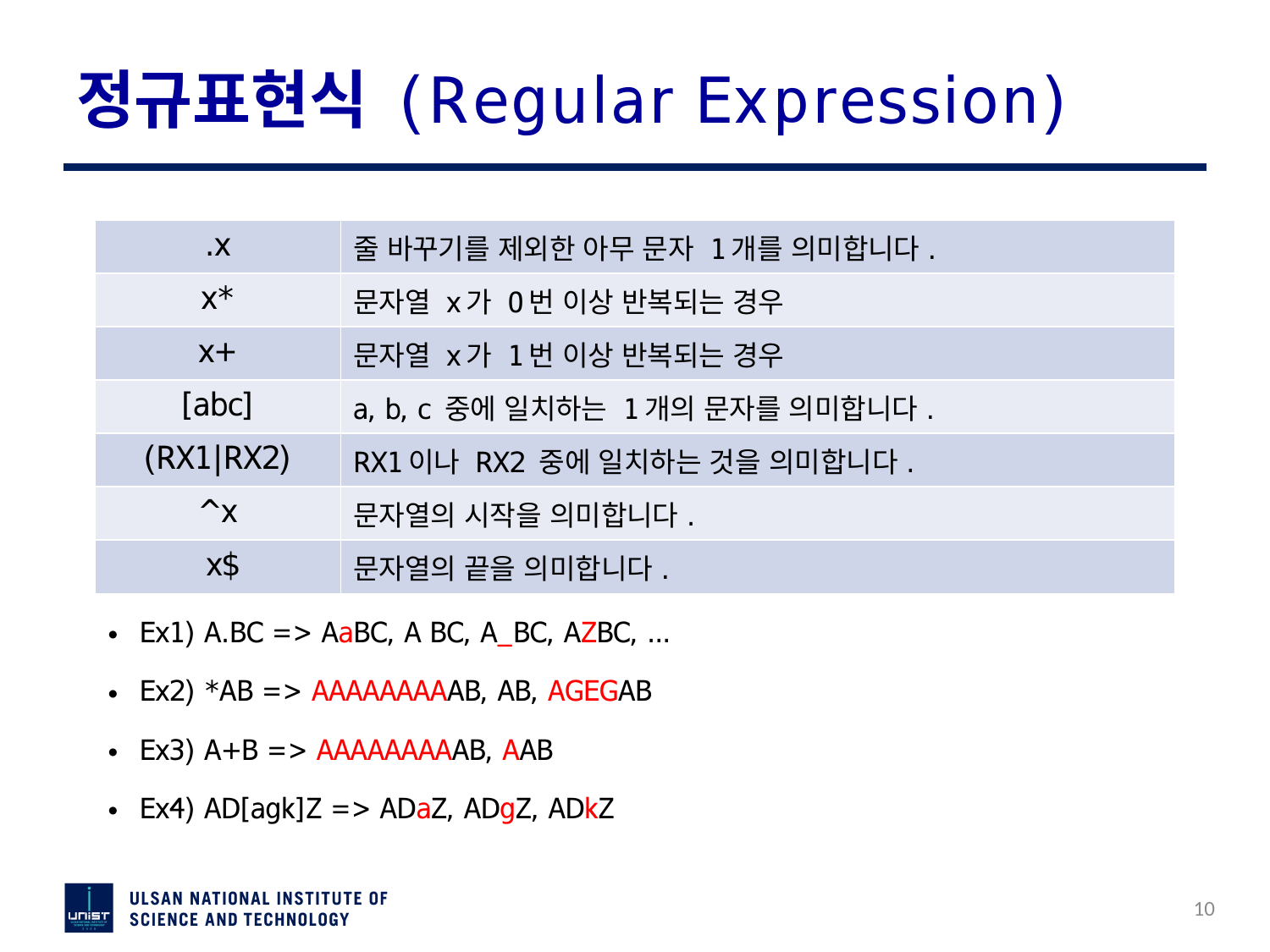

# 정규표현식 (Regular Expression)
| .x | 줄 바꾸기를 제외한 아무 문자 1개를 의미합니다. |
| --- | --- |
| x\* | 문자열 x가 0번 이상 반복되는 경우 |
| x+ | 문자열 x가 1번 이상 반복되는 경우 |
| [abc] | a, b, c 중에 일치하는 1개의 문자를 의미합니다. |
| (RX1|RX2) | RX1이나 RX2 중에 일치하는 것을 의미합니다. |
| ^x | 문자열의 시작을 의미합니다. |
| x$ | 문자열의 끝을 의미합니다. |
Ex1) A.BC => AaBC, A BC, A_BC, AZBC, …
Ex2) *AB => AAAAAAAAAB, AB, AGEGAB
Ex3) A+B => AAAAAAAAAB, AAB
Ex4) AD[agk]Z => ADaZ, ADgZ, ADkZ